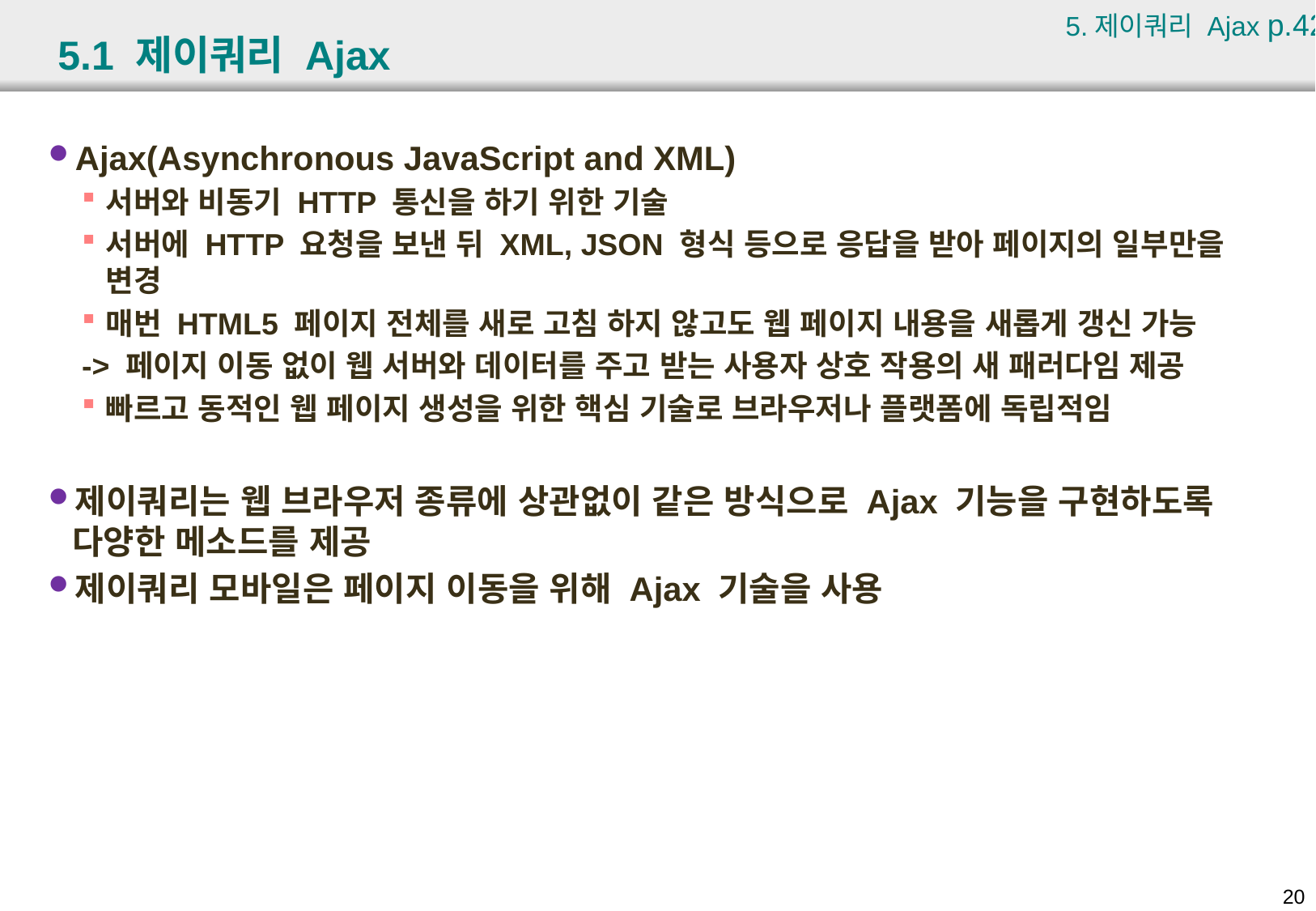

5.제이쿼리 Ajax p.426
# 5.1 제이쿼리 Ajax
Ajax(Asynchronous JavaScript and XML)
서버와 비동기 HTTP 통신을 하기 위한 기술
서버에 HTTP 요청을 보낸 뒤 XML, JSON 형식 등으로 응답을 받아 페이지의 일부만을 변경
매번 HTML5 페이지 전체를 새로 고침 하지 않고도 웹 페이지 내용을 새롭게 갱신 가능
-> 페이지 이동 없이 웹 서버와 데이터를 주고 받는 사용자 상호 작용의 새 패러다임 제공
빠르고 동적인 웹 페이지 생성을 위한 핵심 기술로 브라우저나 플랫폼에 독립적임

제이쿼리는 웹 브라우저 종류에 상관없이 같은 방식으로 Ajax 기능을 구현하도록 다양한 메소드를 제공
제이쿼리 모바일은 페이지 이동을 위해 Ajax 기술을 사용